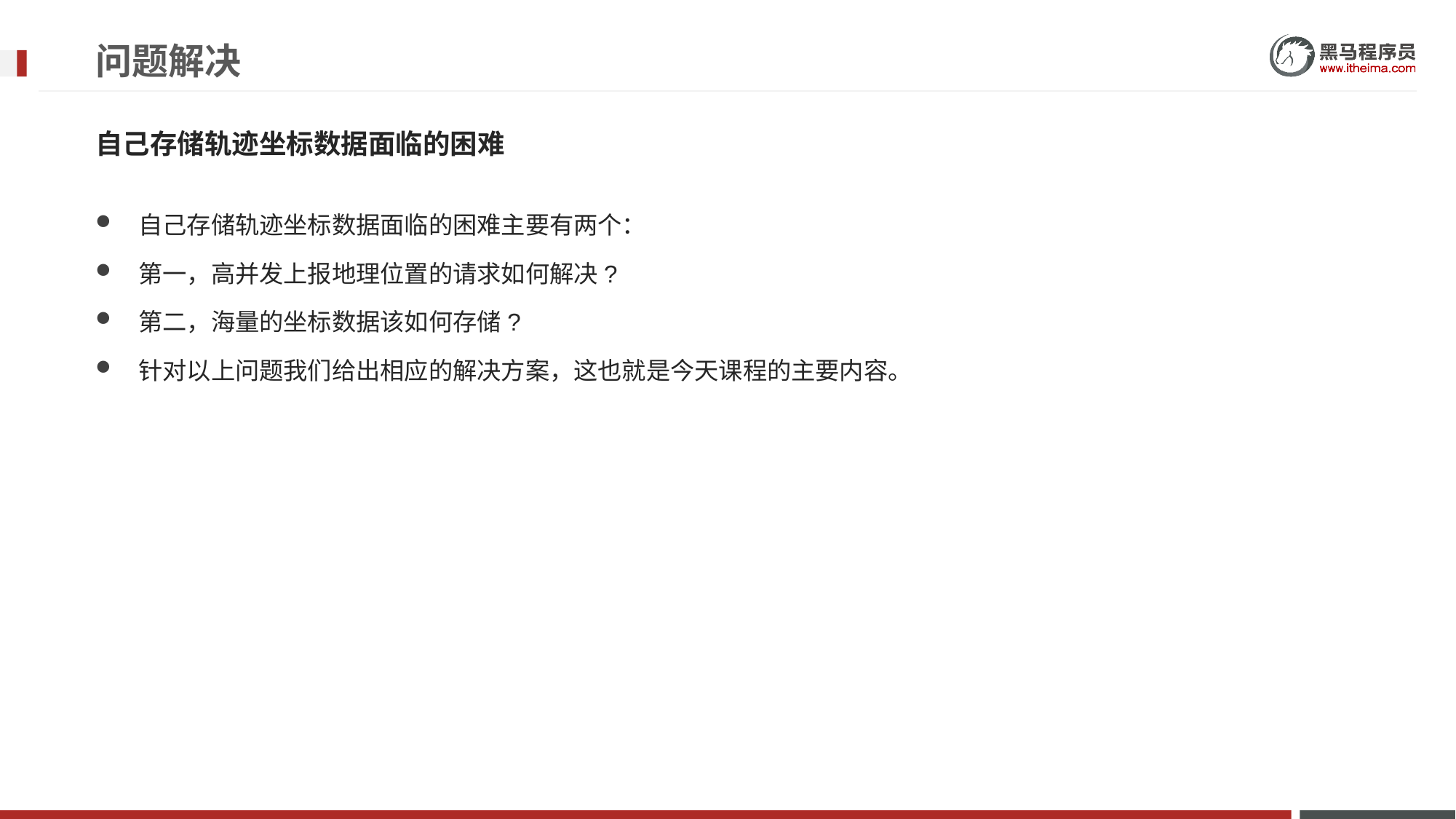

# 问题解决
自己存储轨迹坐标数据面临的困难
自己存储轨迹坐标数据面临的困难主要有两个：
第一，高并发上报地理位置的请求如何解决?
第二，海量的坐标数据该如何存储?
针对以上问题我们给出相应的解决方案，这也就是今天课程的主要内容。